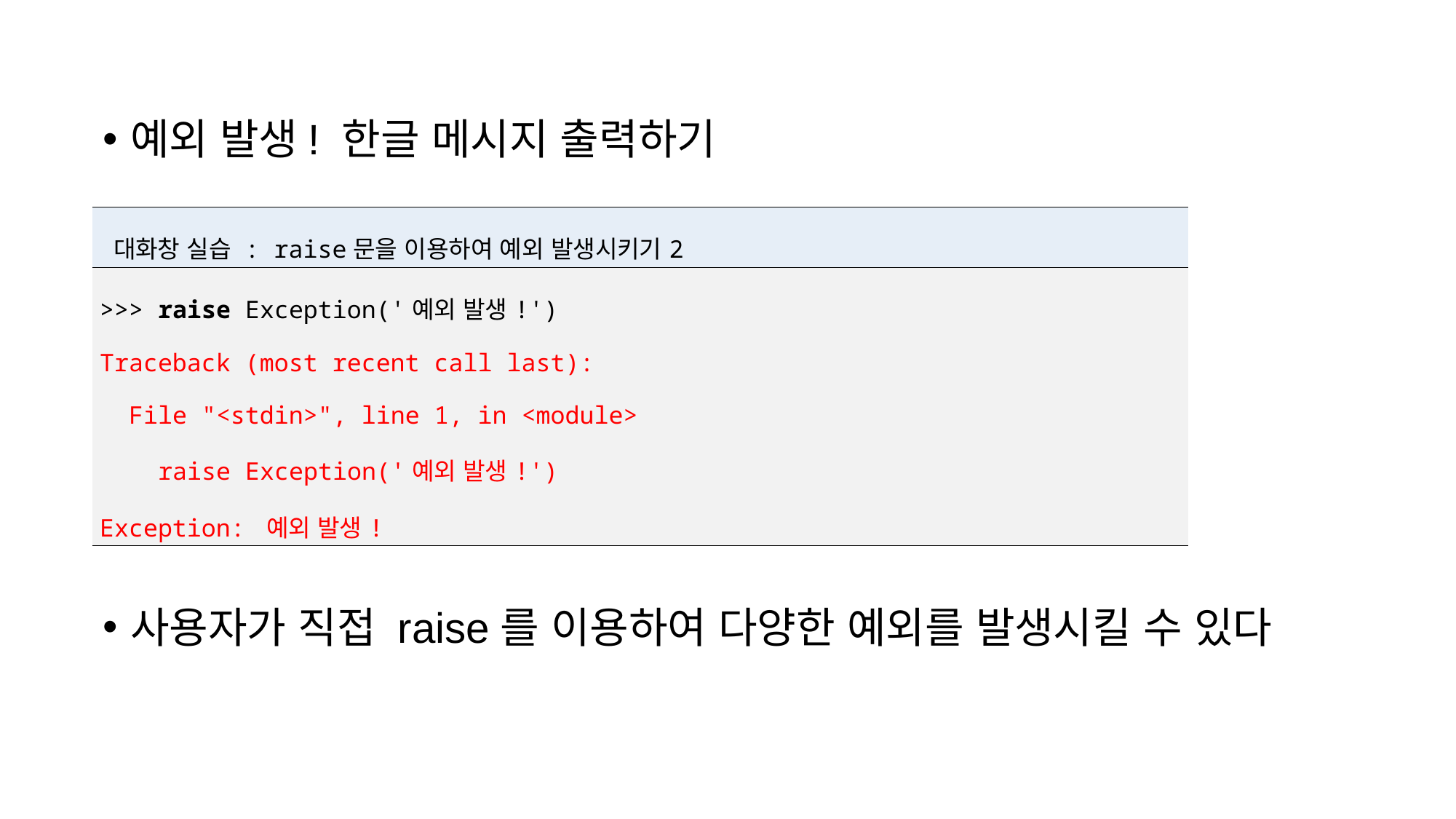

예외 발생! 한글 메시지 출력하기

사용자가 직접 raise를 이용하여 다양한 예외를 발생시킬 수 있다

| 대화창 실습 : raise문을 이용하여 예외 발생시키기2 |
| --- |
| >>> raise Exception('예외 발생!') Traceback (most recent call last): File "<stdin>", line 1, in <module> raise Exception('예외 발생!') Exception: 예외 발생! |